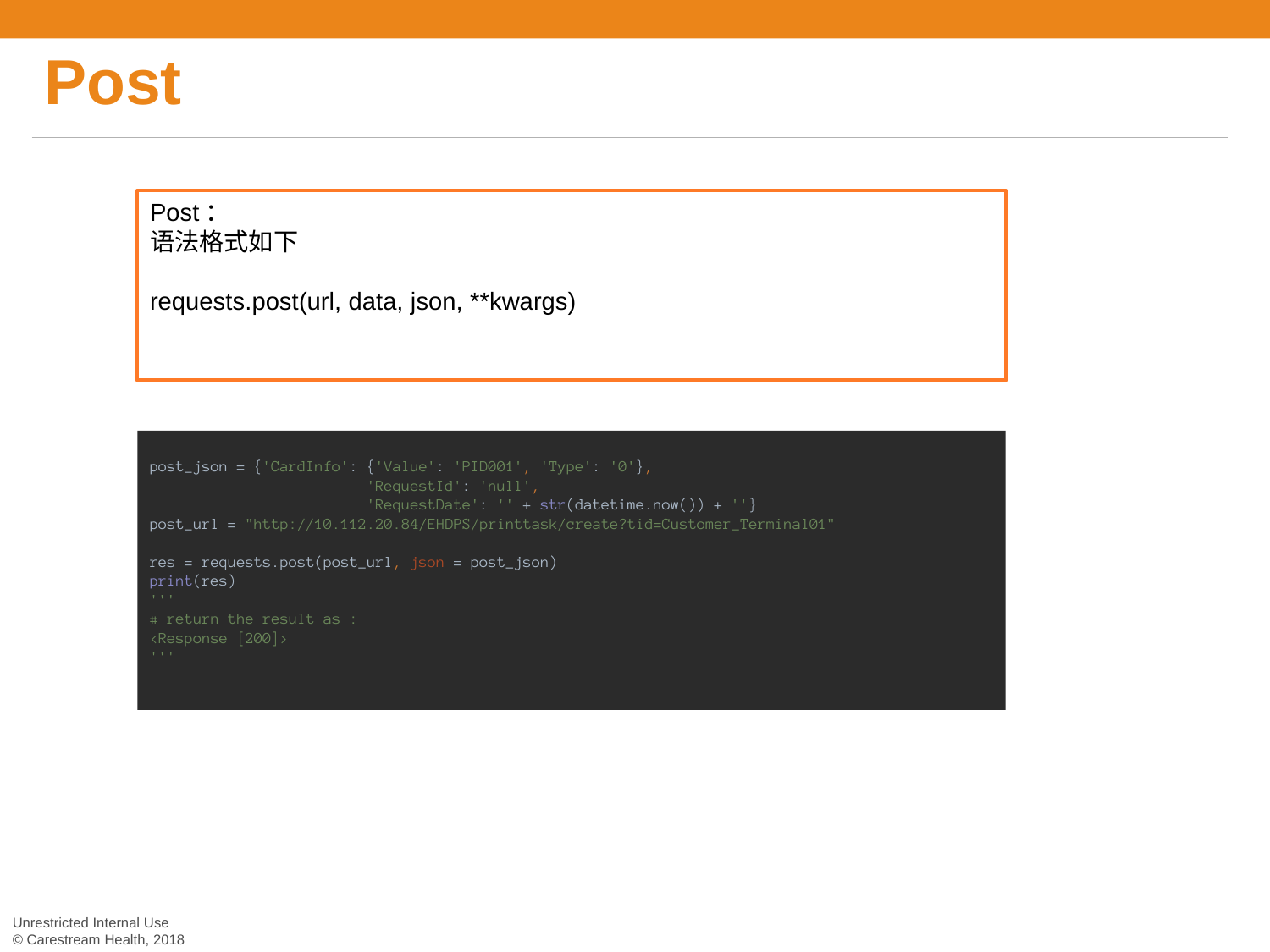

# Post
Post：
语法格式如下

requests.post(url, data, json, **kwargs)

post_json = {'CardInfo': {'Value': 'PID001', 'Type': '0'},
                         'RequestId': 'null',
                         'RequestDate': '' + str(datetime.now()) + ''}
post_url = "http://10.112.20.84/EHDPS/printtask/create?tid=Customer_Terminal01"
res = requests.post(post_url, json = post_json)
print(res)
'''
# return the result as :
<Response [200]>
'''
Unrestricted Internal Use
© Carestream Health, 2018